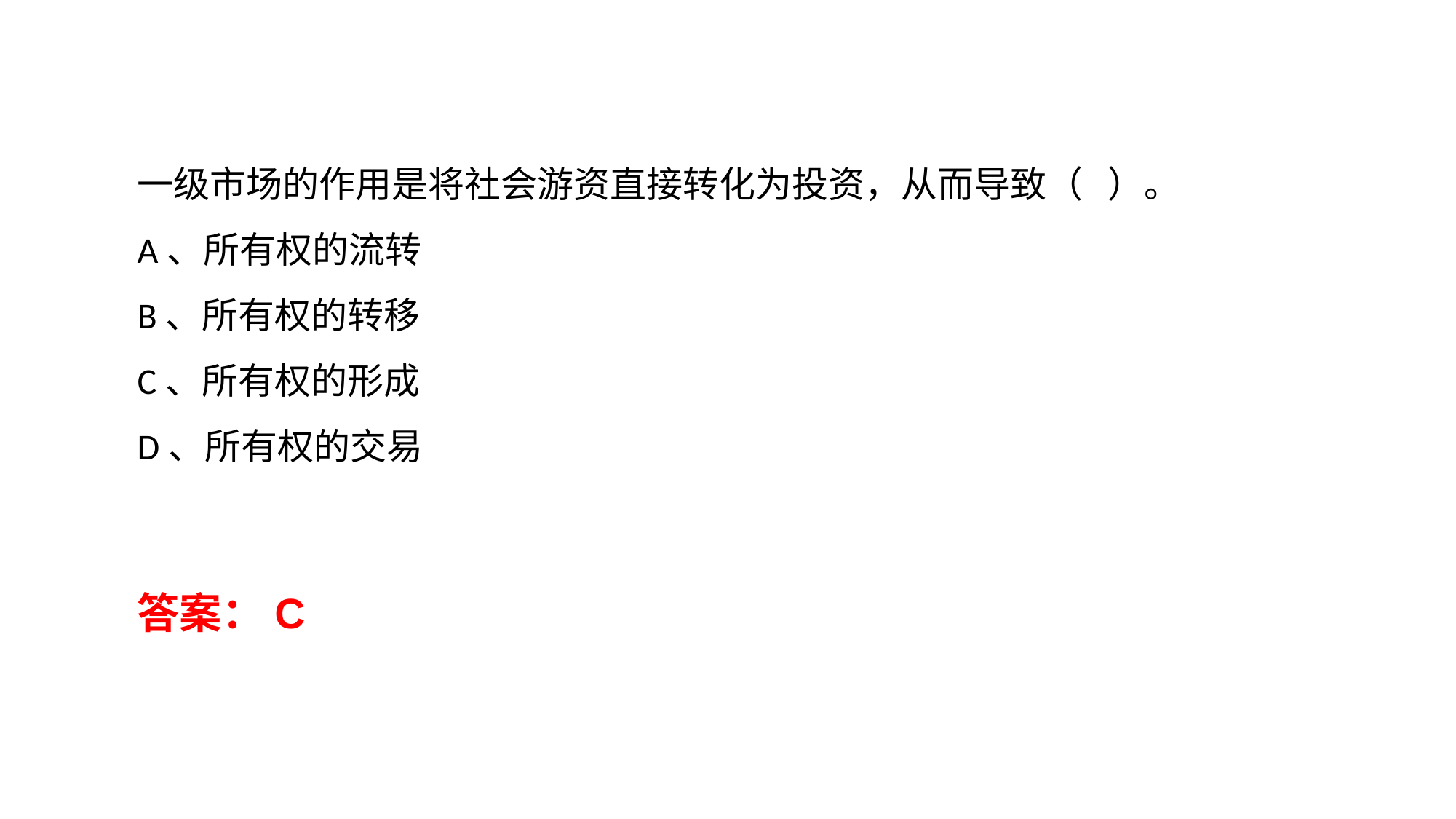

一级市场的作用是将社会游资直接转化为投资，从而导致（   ）。
A、所有权的流转
B、所有权的转移
C、所有权的形成
D、所有权的交易

答案：C